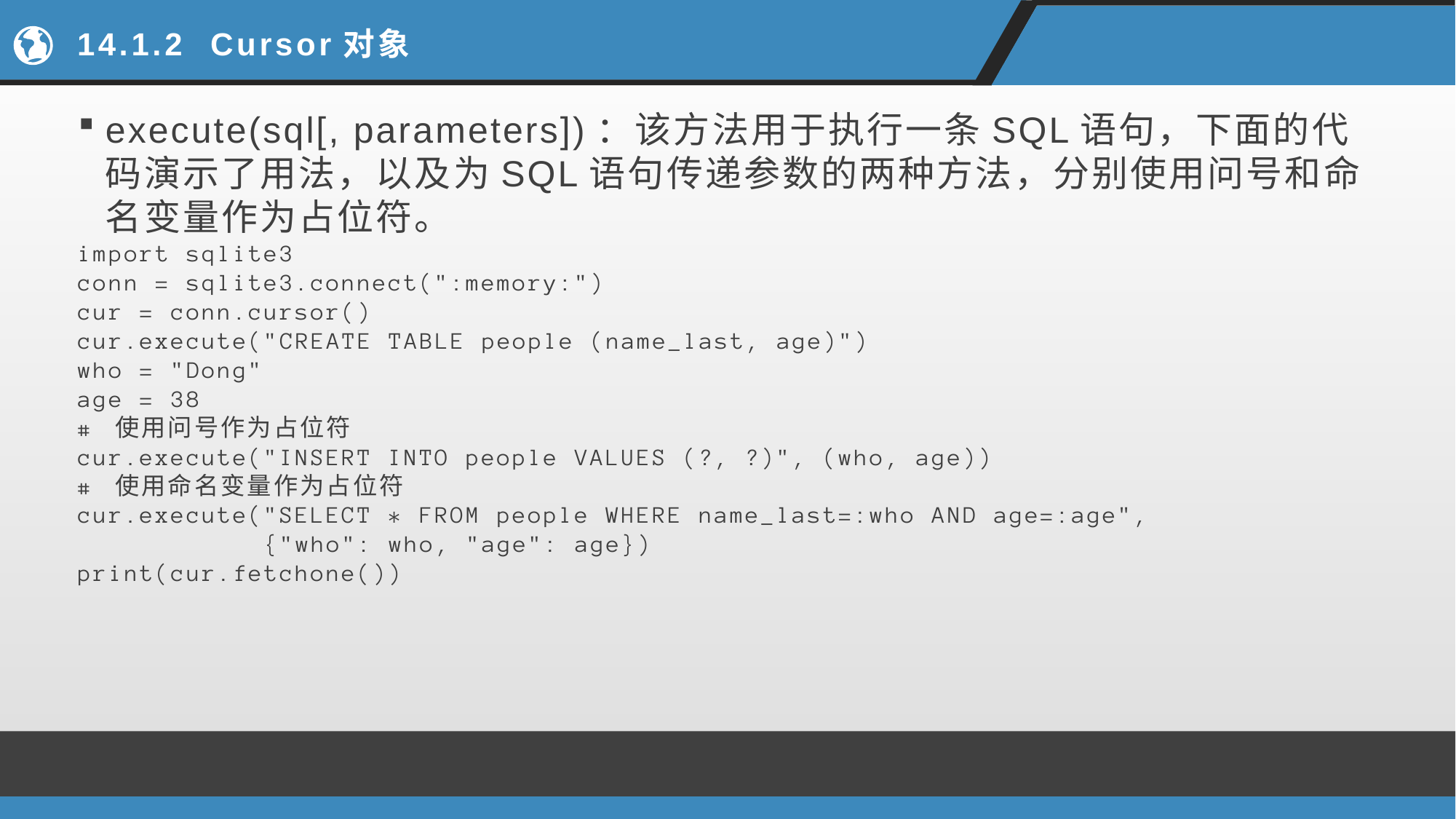

# 14.1.2  Cursor对象

execute(sql[, parameters])：该方法用于执行一条SQL语句，下面的代码演示了用法，以及为SQL语句传递参数的两种方法，分别使用问号和命名变量作为占位符。
import sqlite3
conn = sqlite3.connect(":memory:")
cur = conn.cursor()
cur.execute("CREATE TABLE people (name_last, age)")
who = "Dong"
age = 38
# 使用问号作为占位符
cur.execute("INSERT INTO people VALUES (?, ?)", (who, age))
# 使用命名变量作为占位符
cur.execute("SELECT * FROM people WHERE name_last=:who AND age=:age",
            {"who": who, "age": age})
print(cur.fetchone())